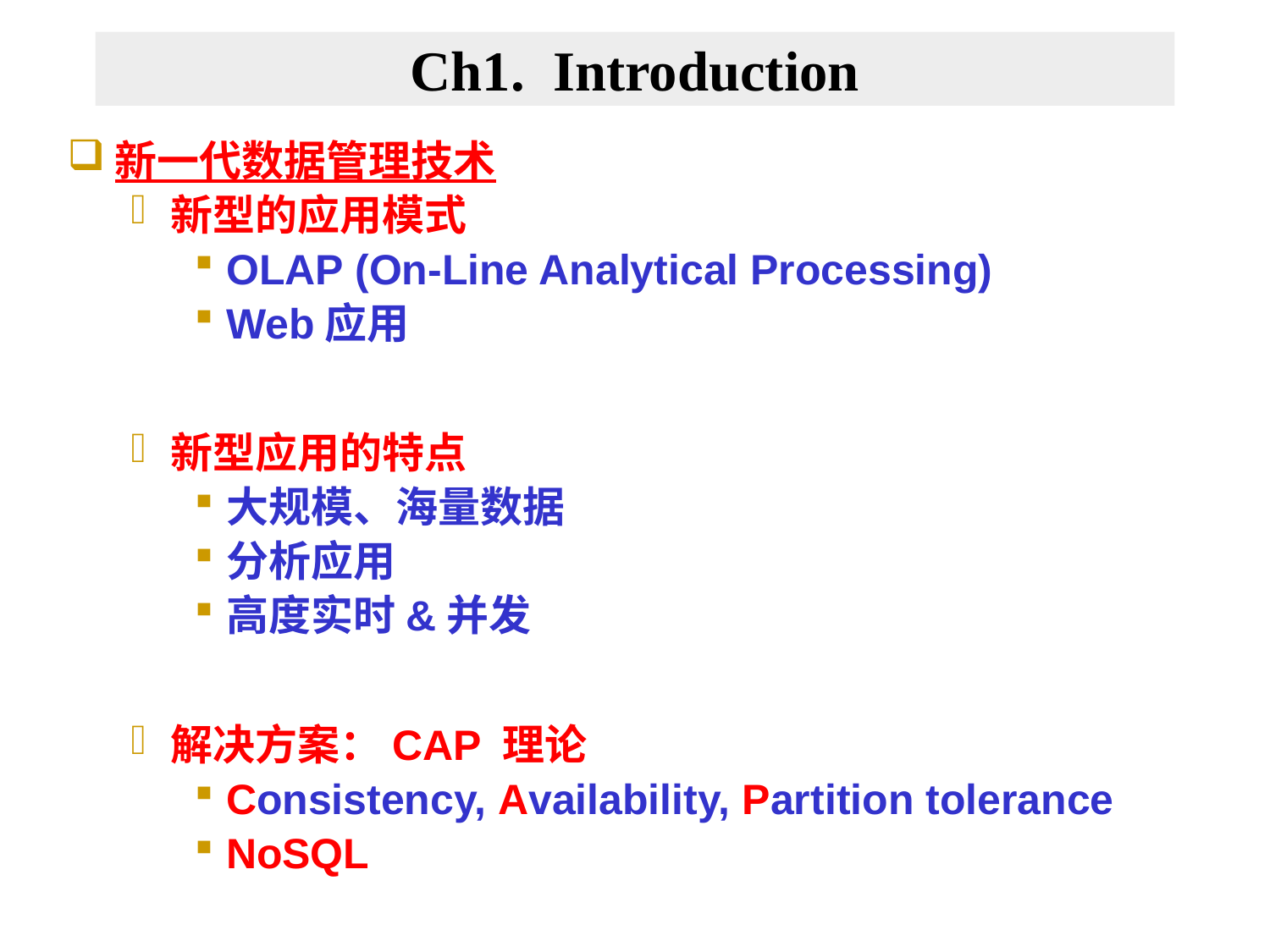

# Ch1.  Introduction
新一代数据管理技术
新型的应用模式
OLAP (On-Line Analytical Processing)
Web应用

新型应用的特点
大规模、海量数据
分析应用
高度实时&并发

解决方案：CAP 理论
Consistency, Availability, Partition tolerance
NoSQL